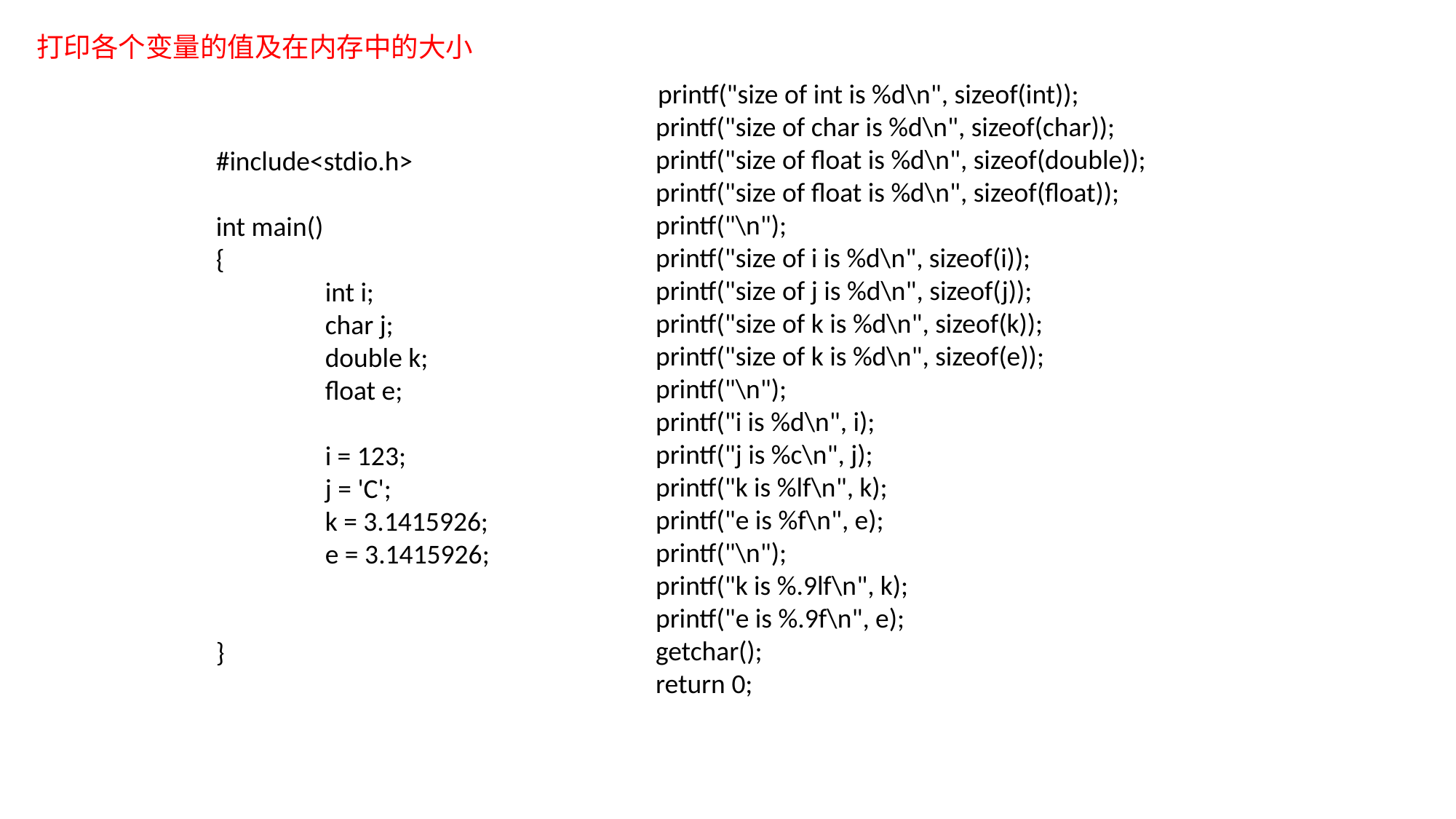

打印各个变量的值及在内存中的大小
                  printf("size of int is %d\n", sizeof(int));
	printf("size of char is %d\n", sizeof(char));
	printf("size of float is %d\n", sizeof(double));
	printf("size of float is %d\n", sizeof(float));
	printf("\n");
	printf("size of i is %d\n", sizeof(i));
	printf("size of j is %d\n", sizeof(j));
	printf("size of k is %d\n", sizeof(k));
	printf("size of k is %d\n", sizeof(e));
	printf("\n");
	printf("i is %d\n", i);
	printf("j is %c\n", j);
	printf("k is %lf\n", k);
	printf("e is %f\n", e);
	printf("\n");
	printf("k is %.9lf\n", k);
	printf("e is %.9f\n", e);
	getchar();
	return 0;
#include<stdio.h>

int main()
{
	int i;
	char j;
	double k;
	float e;

	i = 123;
	j = 'C';
	k = 3.1415926;
	e = 3.1415926;

}